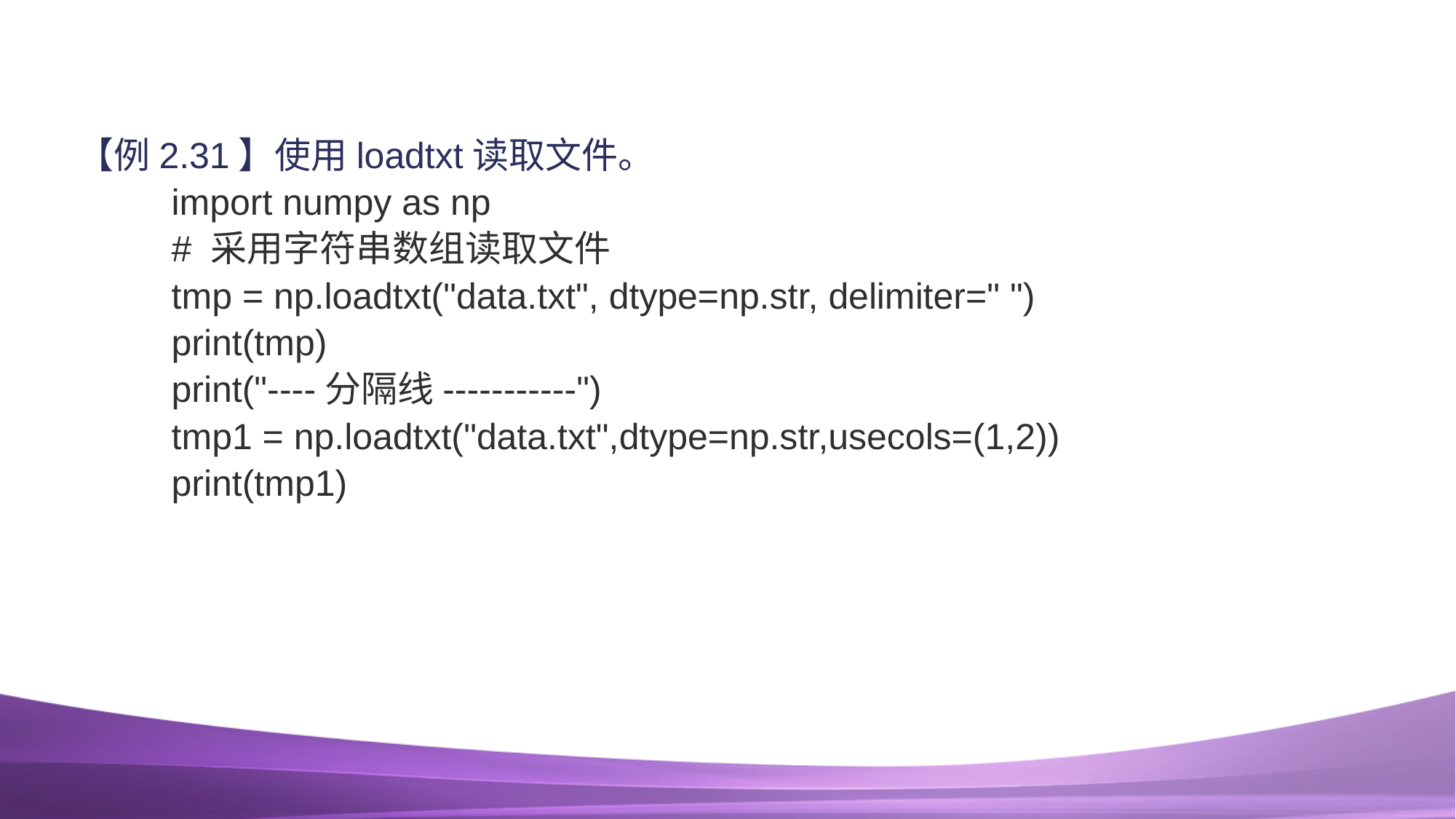

#
【例2.31】使用loadtxt读取文件。
import numpy as np
# 采用字符串数组读取文件
tmp = np.loadtxt("data.txt", dtype=np.str, delimiter=" ")
print(tmp)
print("----分隔线-----------")
tmp1 = np.loadtxt("data.txt",dtype=np.str,usecols=(1,2))
print(tmp1)